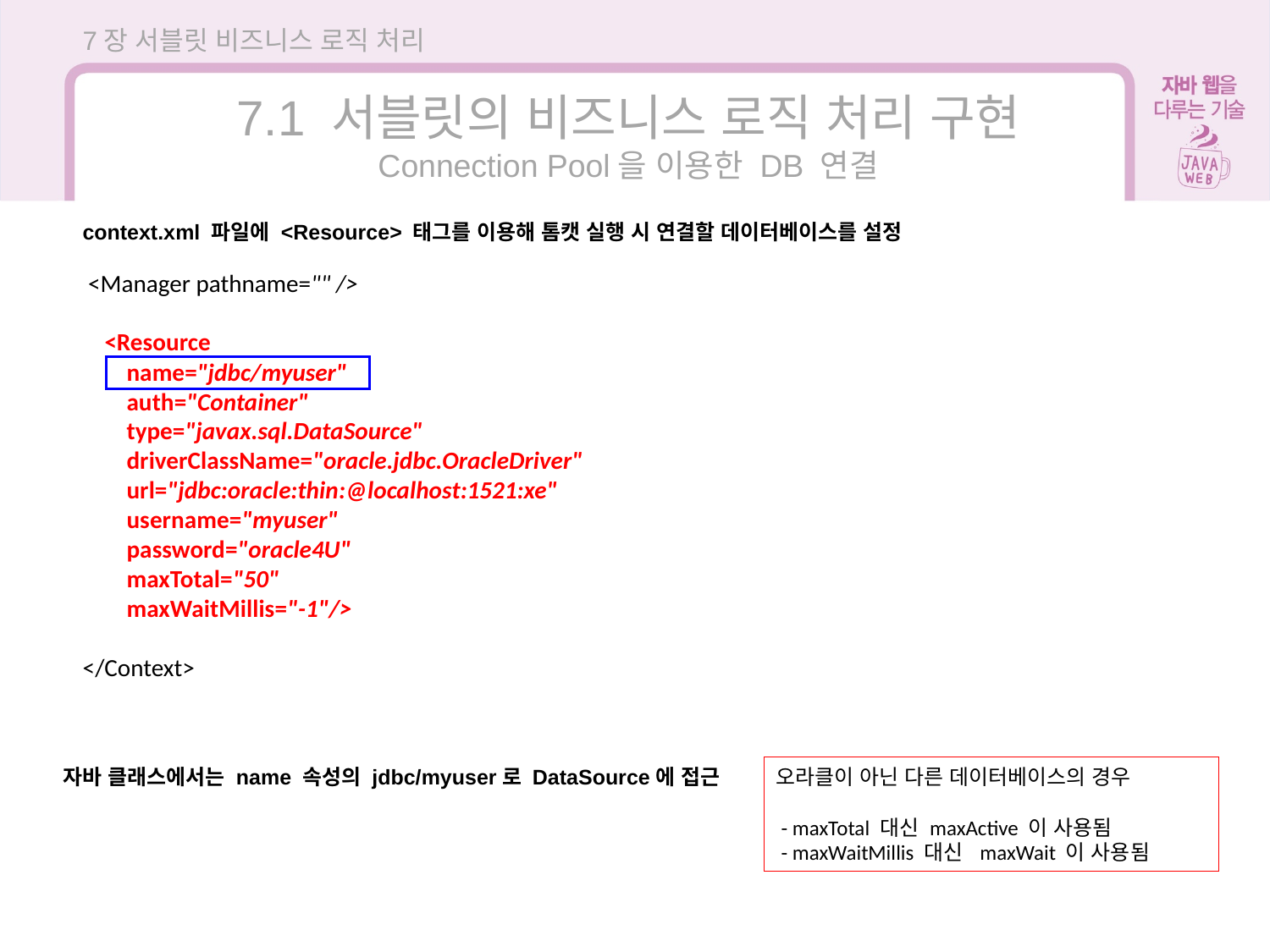

7장 서블릿 비즈니스 로직 처리
7.1 서블릿의 비즈니스 로직 처리 구현
Connection Pool을 이용한 DB 연결
context.xml 파일에 <Resource> 태그를 이용해 톰캣 실행 시 연결할 데이터베이스를 설정
 <Manager pathname="" />

    <Resource
        name="jdbc/myuser"
        auth="Container"
        type="javax.sql.DataSource"
        driverClassName="oracle.jdbc.OracleDriver"
        url="jdbc:oracle:thin:@localhost:1521:xe"
        username="myuser"
        password="oracle4U"
        maxTotal="50"
        maxWaitMillis="-1"/>

</Context>

자바 클래스에서는 name 속성의 jdbc/myuser로 DataSource에 접근
오라클이 아닌 다른 데이터베이스의 경우

 - maxTotal 대신 maxActive 이 사용됨
 - maxWaitMillis 대신  maxWait 이 사용됨